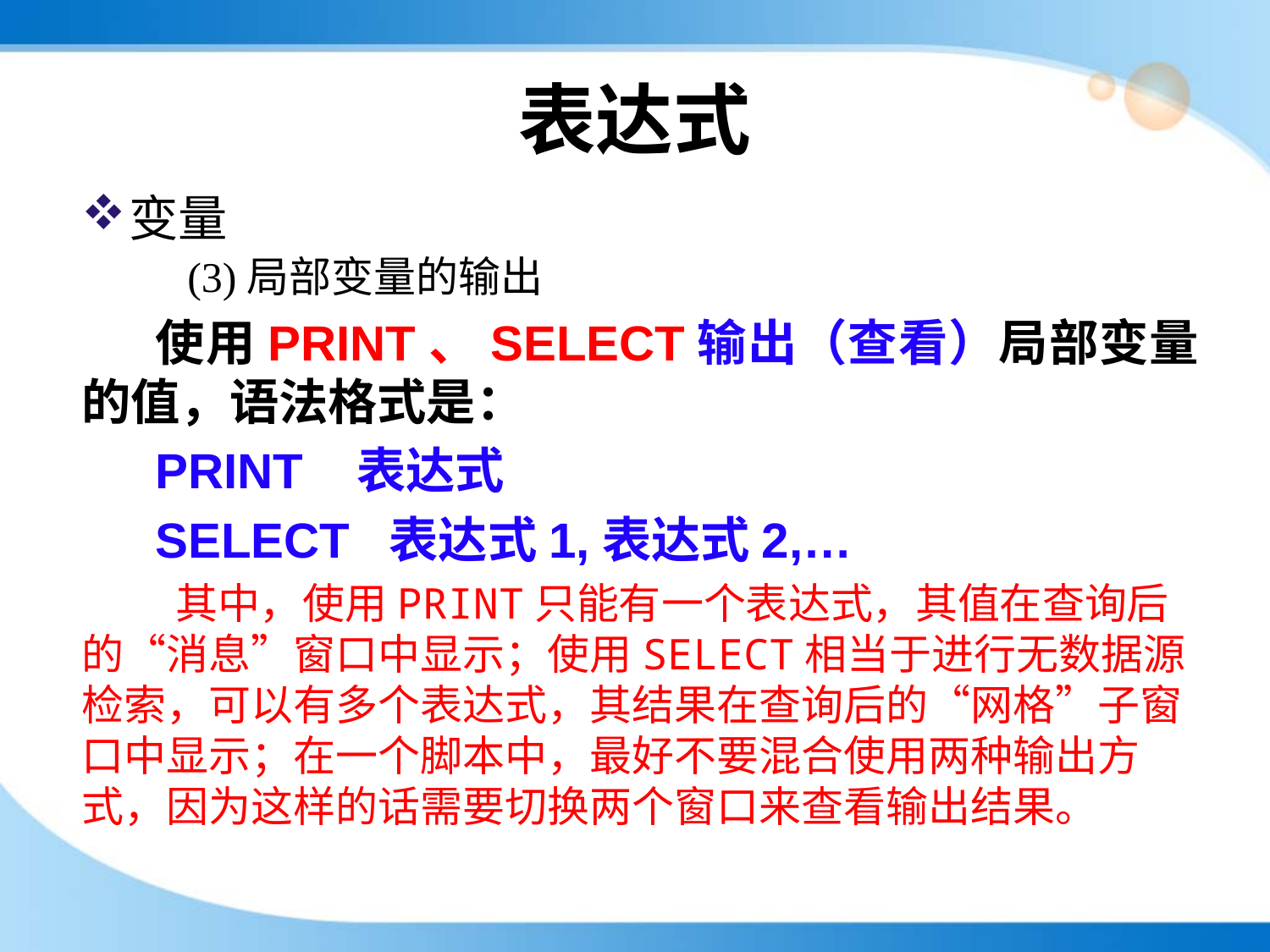

# 表达式
变量
    (3)局部变量的输出
使用PRINT、SELECT输出（查看）局部变量的值，语法格式是：
PRINT   表达式
SELECT  表达式1,表达式2,…
 其中，使用PRINT只能有一个表达式，其值在查询后的“消息”窗口中显示；使用SELECT相当于进行无数据源检索，可以有多个表达式，其结果在查询后的“网格”子窗口中显示；在一个脚本中，最好不要混合使用两种输出方式，因为这样的话需要切换两个窗口来查看输出结果。